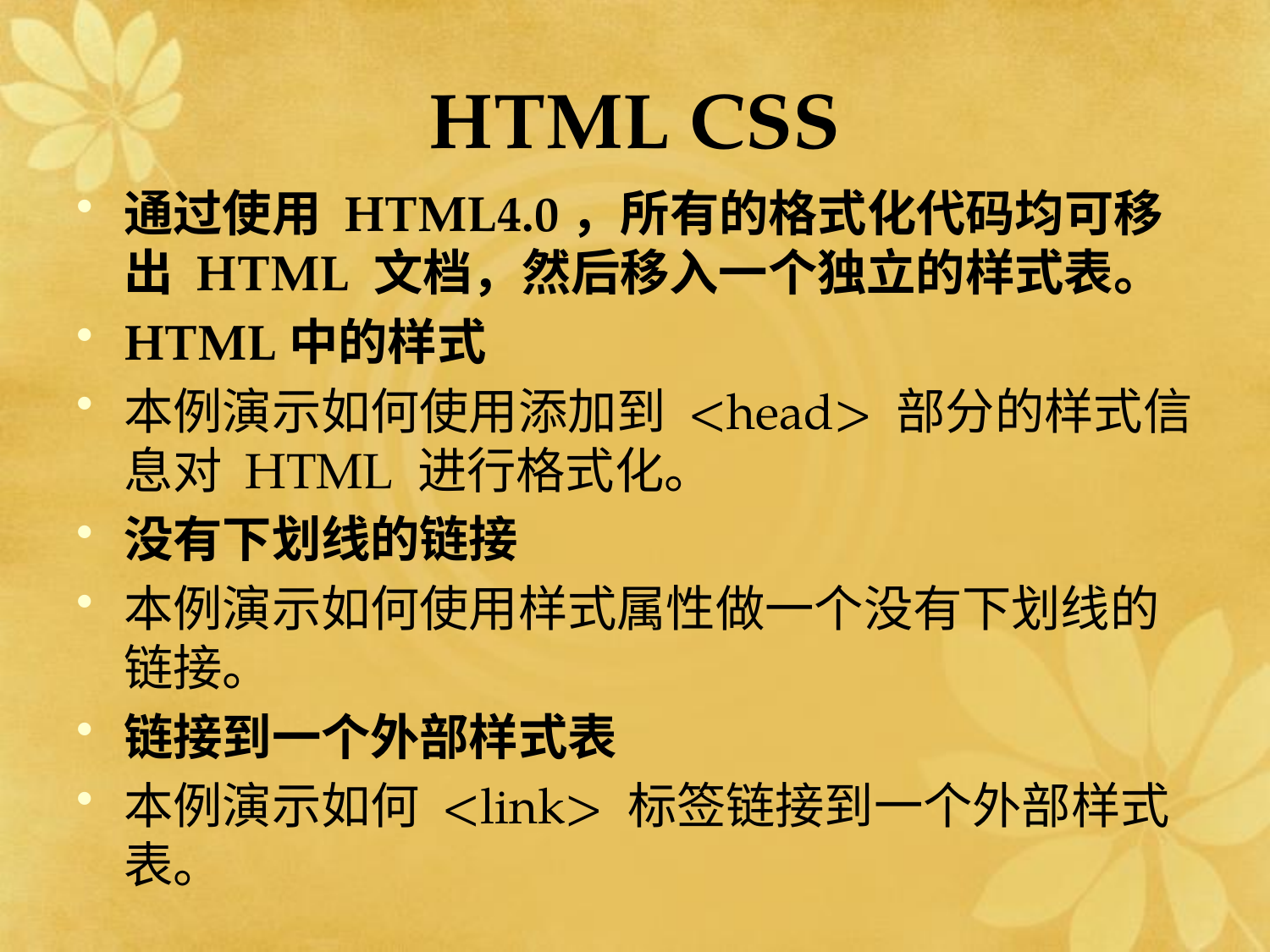

# HTML CSS
通过使用 HTML4.0，所有的格式化代码均可移出 HTML 文档，然后移入一个独立的样式表。
HTML中的样式
本例演示如何使用添加到 <head> 部分的样式信息对 HTML 进行格式化。
没有下划线的链接
本例演示如何使用样式属性做一个没有下划线的链接。
链接到一个外部样式表
本例演示如何 <link> 标签链接到一个外部样式表。